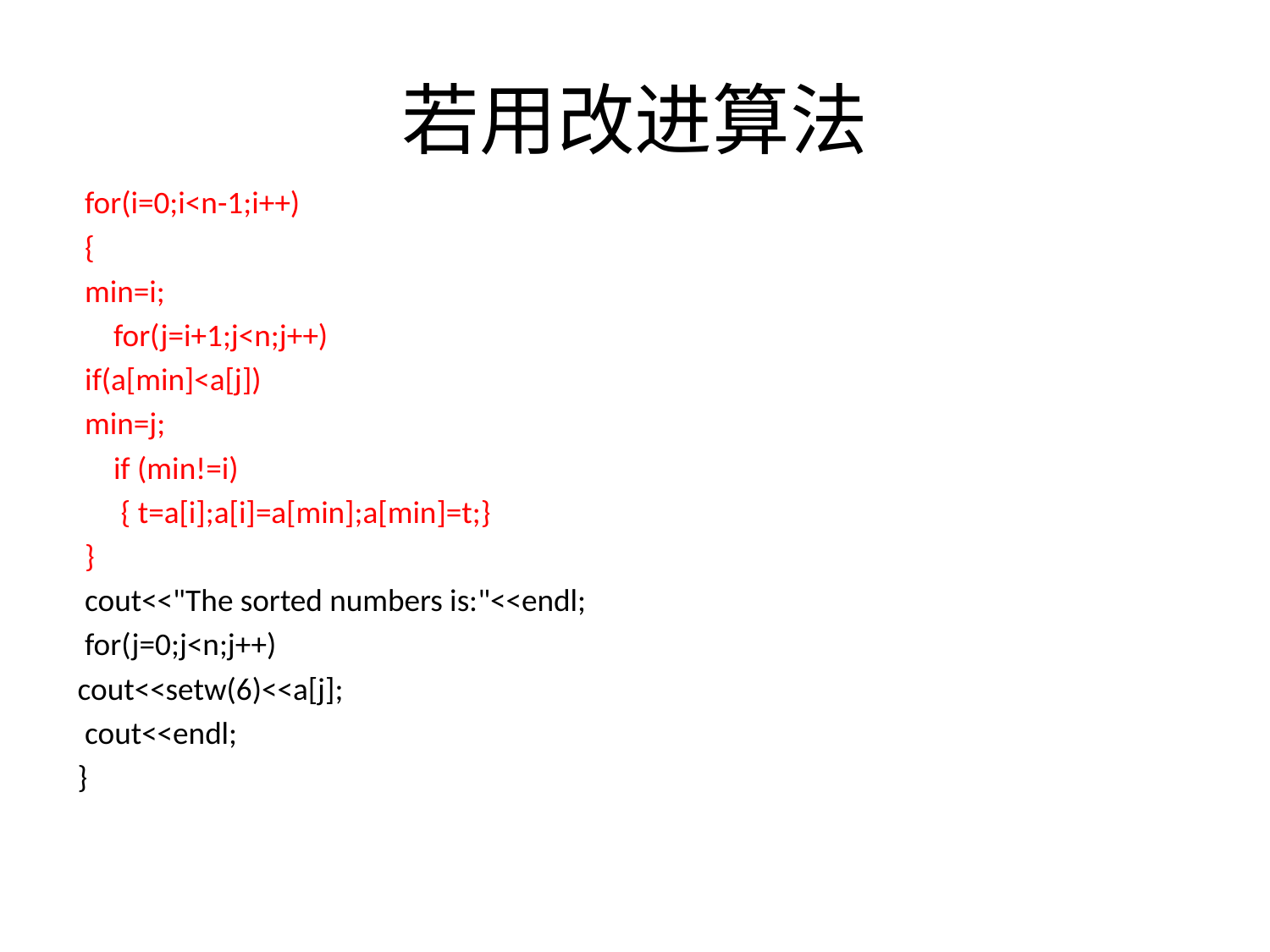

# 若用改进算法
 for(i=0;i<n-1;i++)
 {
 min=i;
     for(j=i+1;j<n;j++)
 if(a[min]<a[j])
 min=j;
     if (min!=i)
      { t=a[i];a[i]=a[min];a[min]=t;}
 }
 cout<<"The sorted numbers is:"<<endl;
 for(j=0;j<n;j++)
cout<<setw(6)<<a[j];
 cout<<endl;
}